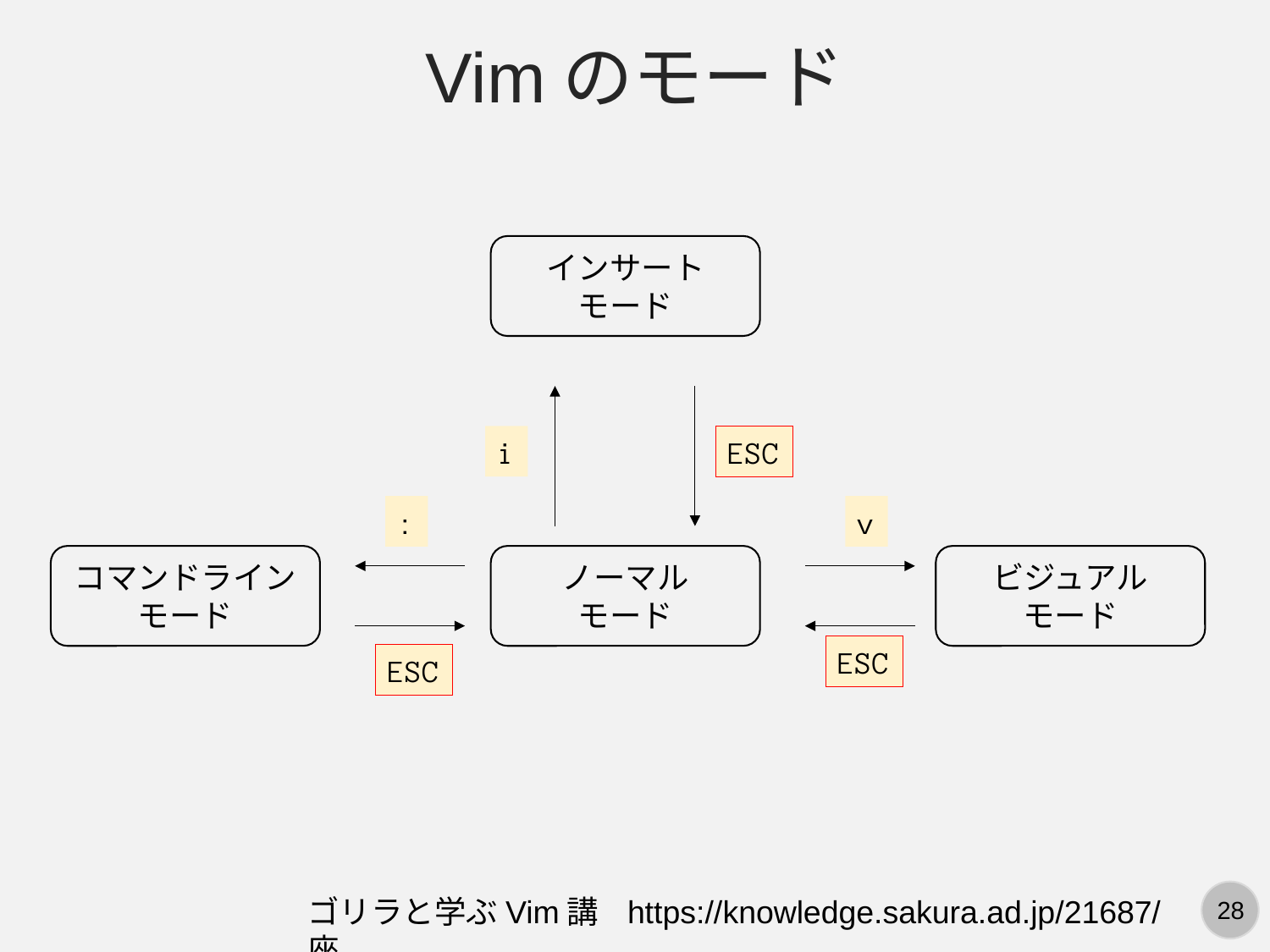

Vimのモード
インサート
モード
i
ESC
:
v
コマンドライン
モード
ノーマル
モード
ビジュアル
モード
ESC
ESC
ゴリラと学ぶVim講座
https://knowledge.sakura.ad.jp/21687/